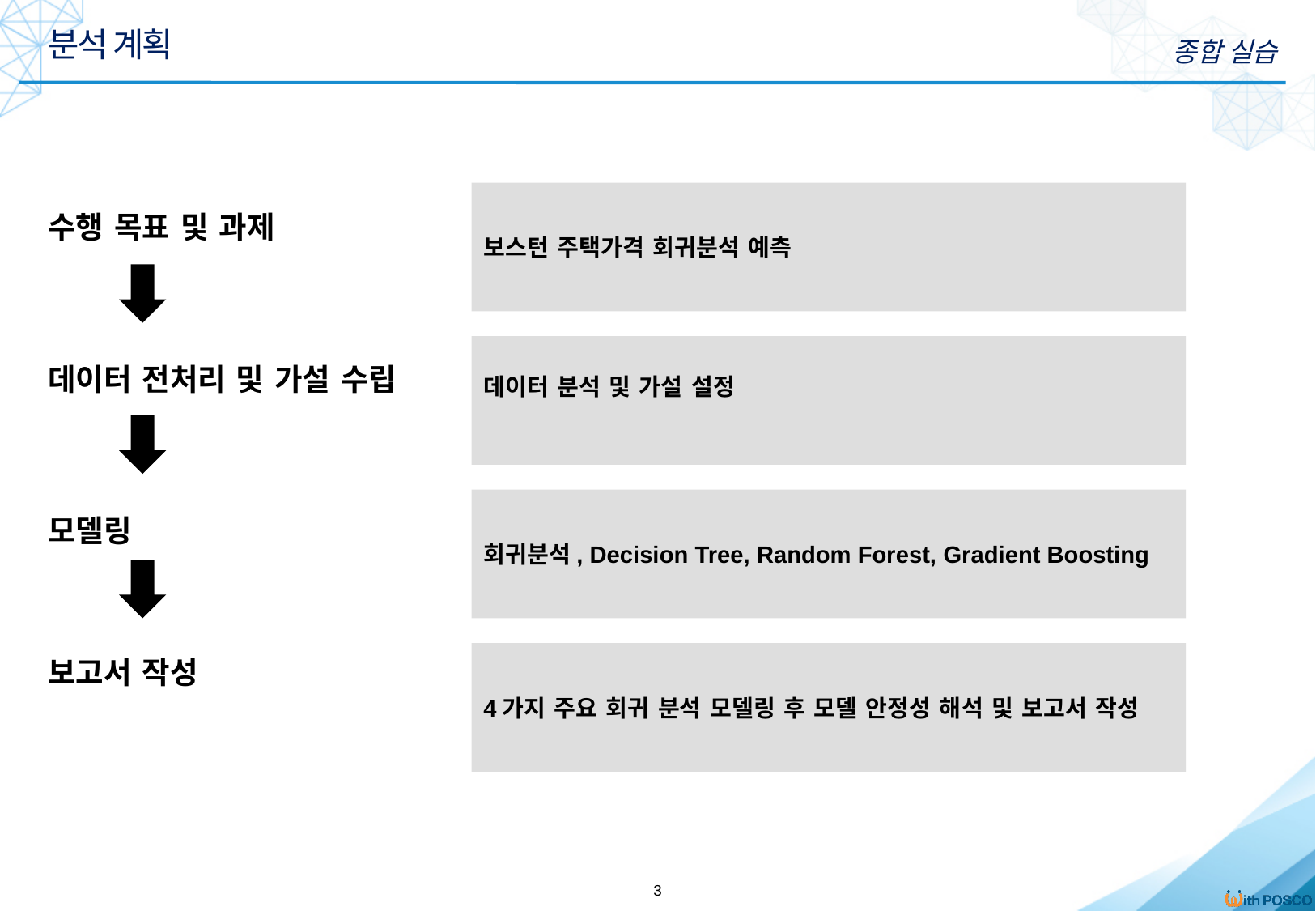

분석 계획
종합 실습
보스턴 주택가격 회귀분석 예측
수행 목표 및 과제

데이터 분석 및 가설 설정

데이터 전처리 및 가설 수립

회귀분석, Decision Tree, Random Forest, Gradient Boosting
모델링

4가지 주요 회귀 분석 모델링 후 모델 안정성 해석 및 보고서 작성
보고서 작성